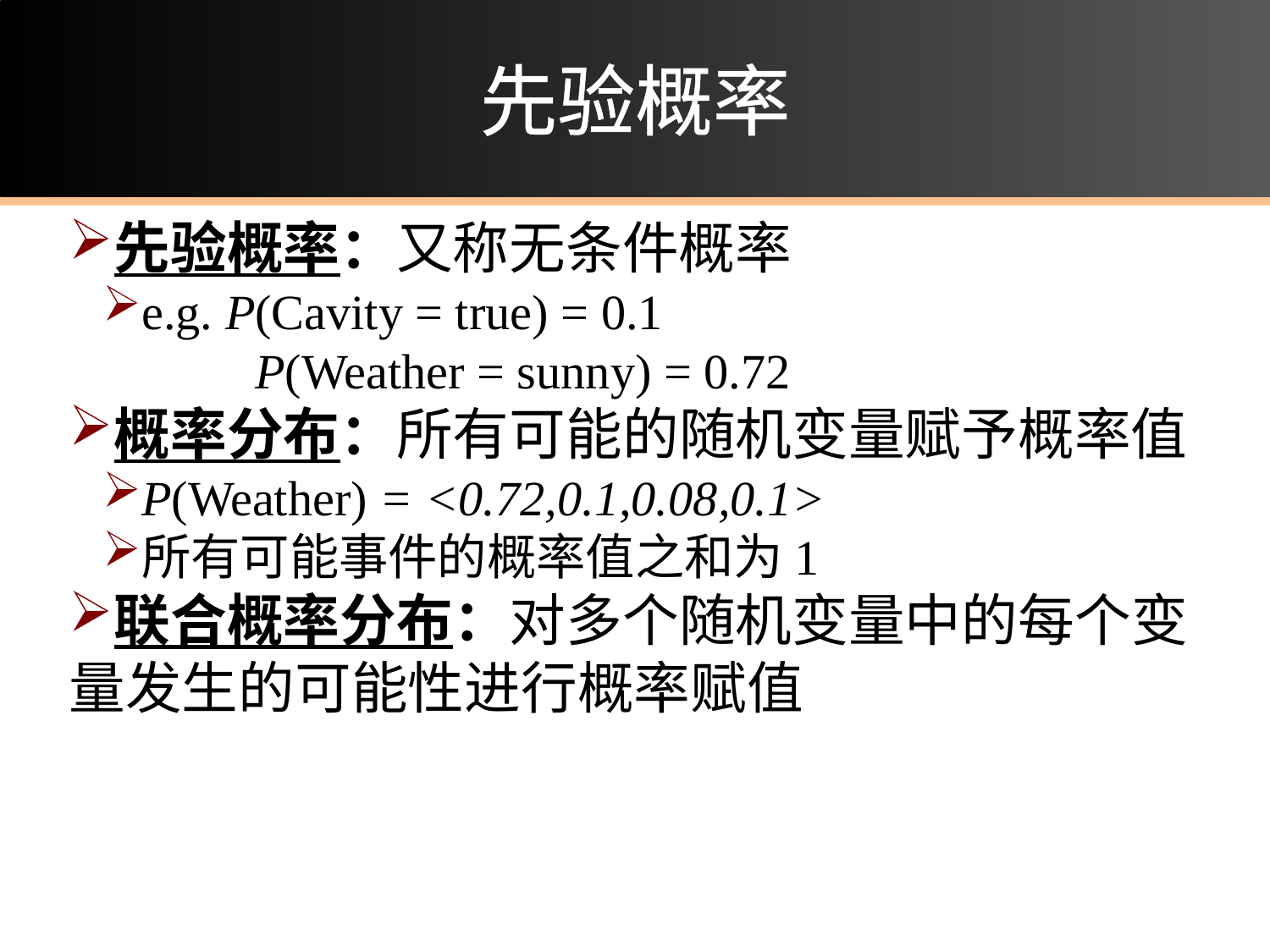

# 先验概率
先验概率：又称无条件概率
e.g. P(Cavity = true) = 0.1
          P(Weather = sunny) = 0.72
概率分布：所有可能的随机变量赋予概率值
P(Weather) = <0.72,0.1,0.08,0.1>
所有可能事件的概率值之和为1
联合概率分布：对多个随机变量中的每个变量发生的可能性进行概率赋值